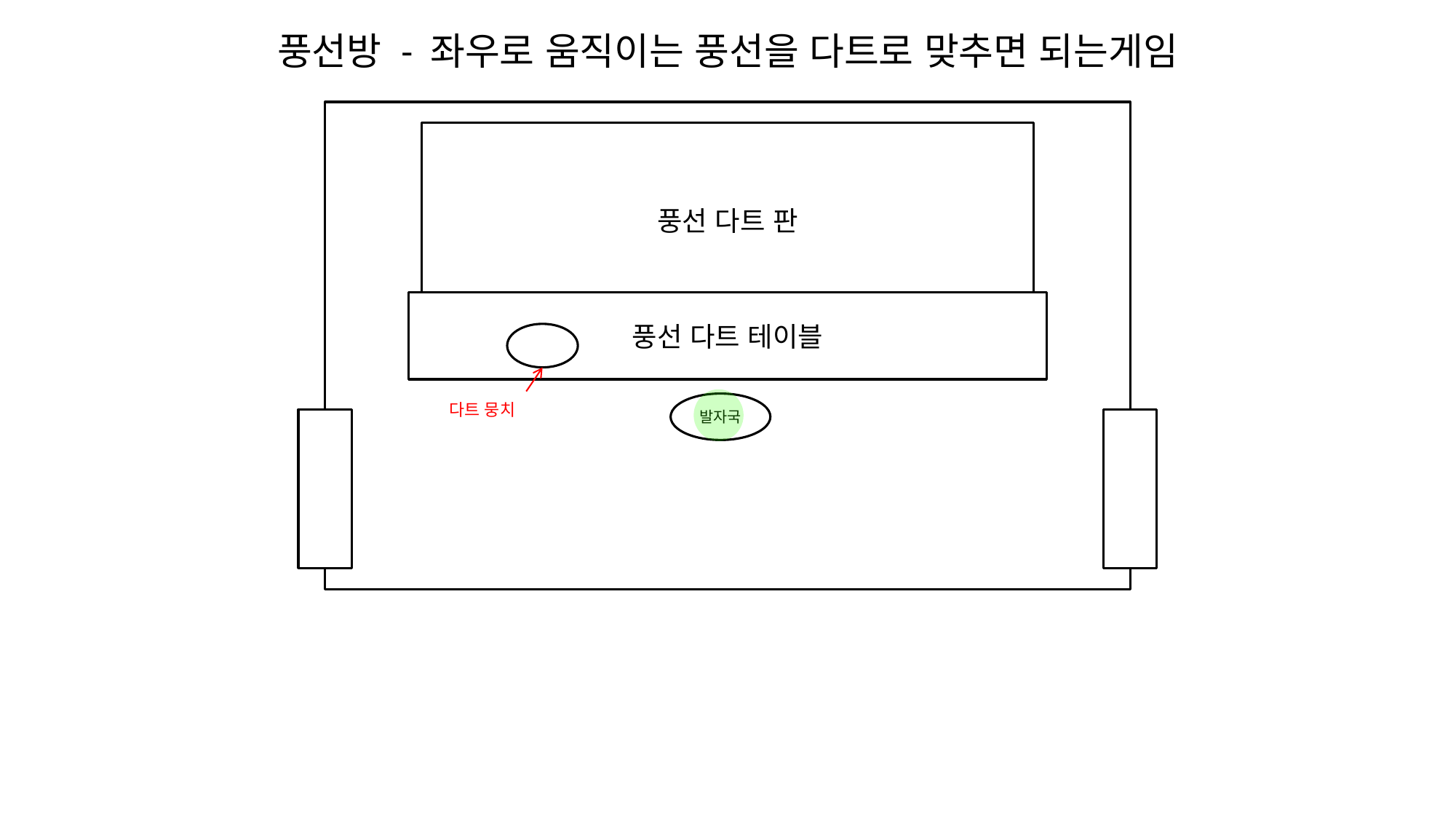

# 풍선방 - 좌우로 움직이는 풍선을 다트로 맞추면 되는게임

풍선 다트 판
풍선 다트 테이블

발자국
다트 뭉치